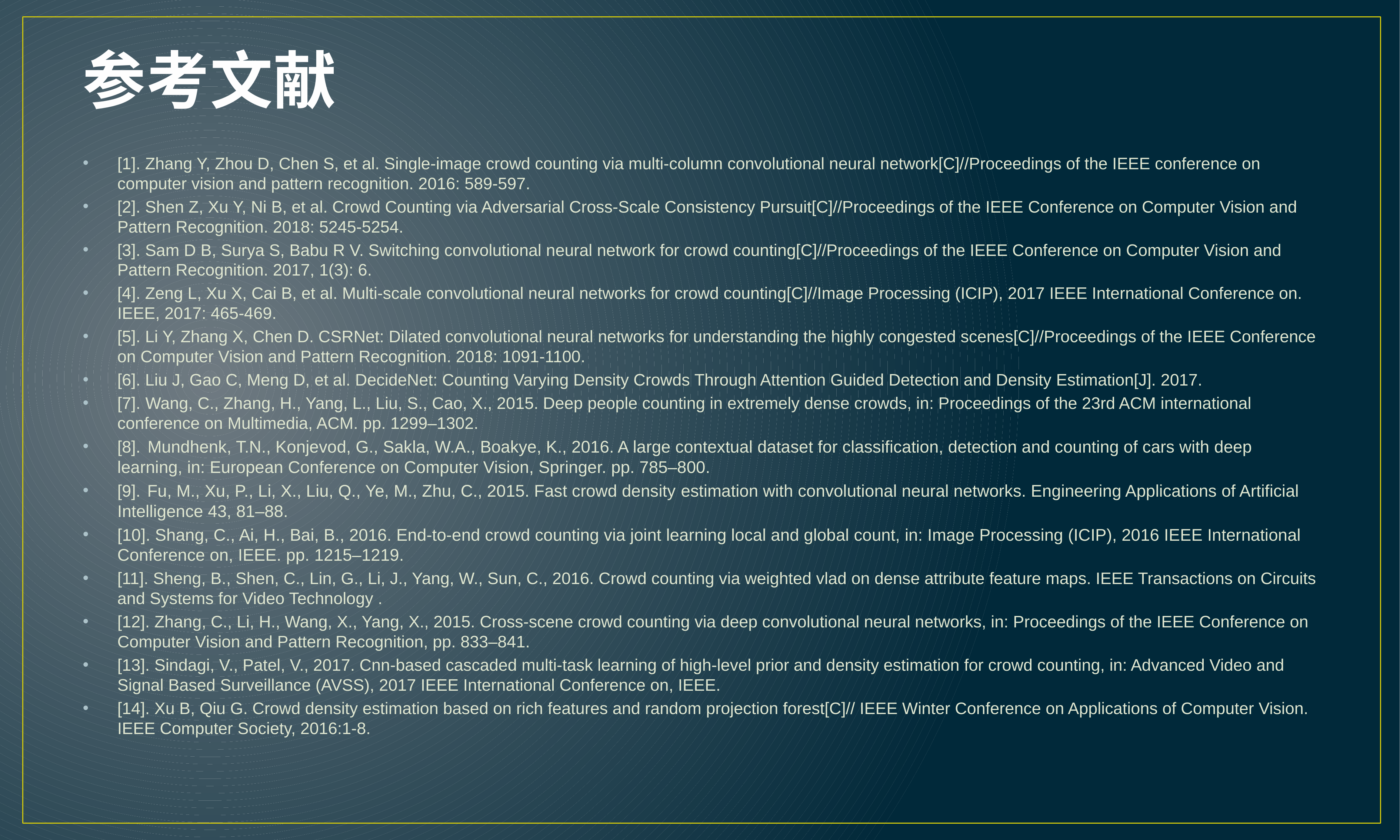

# 参考文献
[1]. Zhang Y, Zhou D, Chen S, et al. Single-image crowd counting via multi-column convolutional neural network[C]//Proceedings of the IEEE conference on computer vision and pattern recognition. 2016: 589-597.
[2]. Shen Z, Xu Y, Ni B, et al. Crowd Counting via Adversarial Cross-Scale Consistency Pursuit[C]//Proceedings of the IEEE Conference on Computer Vision and Pattern Recognition. 2018: 5245-5254.
[3]. Sam D B, Surya S, Babu R V. Switching convolutional neural network for crowd counting[C]//Proceedings of the IEEE Conference on Computer Vision and Pattern Recognition. 2017, 1(3): 6.
[4]. Zeng L, Xu X, Cai B, et al. Multi-scale convolutional neural networks for crowd counting[C]//Image Processing (ICIP), 2017 IEEE International Conference on. IEEE, 2017: 465-469.
[5]. Li Y, Zhang X, Chen D. CSRNet: Dilated convolutional neural networks for understanding the highly congested scenes[C]//Proceedings of the IEEE Conference on Computer Vision and Pattern Recognition. 2018: 1091-1100.
[6]. Liu J, Gao C, Meng D, et al. DecideNet: Counting Varying Density Crowds Through Attention Guided Detection and Density Estimation[J]. 2017.
[7].  Wang, C., Zhang, H., Yang, L., Liu, S., Cao, X., 2015. Deep people counting in extremely dense crowds, in: Proceedings of the 23rd ACM international conference on Multimedia, ACM. pp. 1299–1302.
[8].  Mundhenk, T.N., Konjevod, G., Sakla, W.A., Boakye, K., 2016. A large contextual dataset for classification, detection and counting of cars with deep learning, in: European Conference on Computer Vision, Springer. pp. 785–800.
[9].  Fu, M., Xu, P., Li, X., Liu, Q., Ye, M., Zhu, C., 2015. Fast crowd density estimation with convolutional neural networks. Engineering Applications of Artificial Intelligence 43, 81–88.
[10]. Shang, C., Ai, H., Bai, B., 2016. End-to-end crowd counting via joint learning local and global count, in: Image Processing (ICIP), 2016 IEEE International Conference on, IEEE. pp. 1215–1219.
[11]. Sheng, B., Shen, C., Lin, G., Li, J., Yang, W., Sun, C., 2016. Crowd counting via weighted vlad on dense attribute feature maps. IEEE Transactions on Circuits and Systems for Video Technology .
[12]. Zhang, C., Li, H., Wang, X., Yang, X., 2015. Cross-scene crowd counting via deep convolutional neural networks, in: Proceedings of the IEEE Conference on Computer Vision and Pattern Recognition, pp. 833–841.
[13]. Sindagi, V., Patel, V., 2017. Cnn-based cascaded multi-task learning of high-level prior and density estimation for crowd counting, in: Advanced Video and Signal Based Surveillance (AVSS), 2017 IEEE International Conference on, IEEE.
[14]. Xu B, Qiu G. Crowd density estimation based on rich features and random projection forest[C]// IEEE Winter Conference on Applications of Computer Vision. IEEE Computer Society, 2016:1-8.